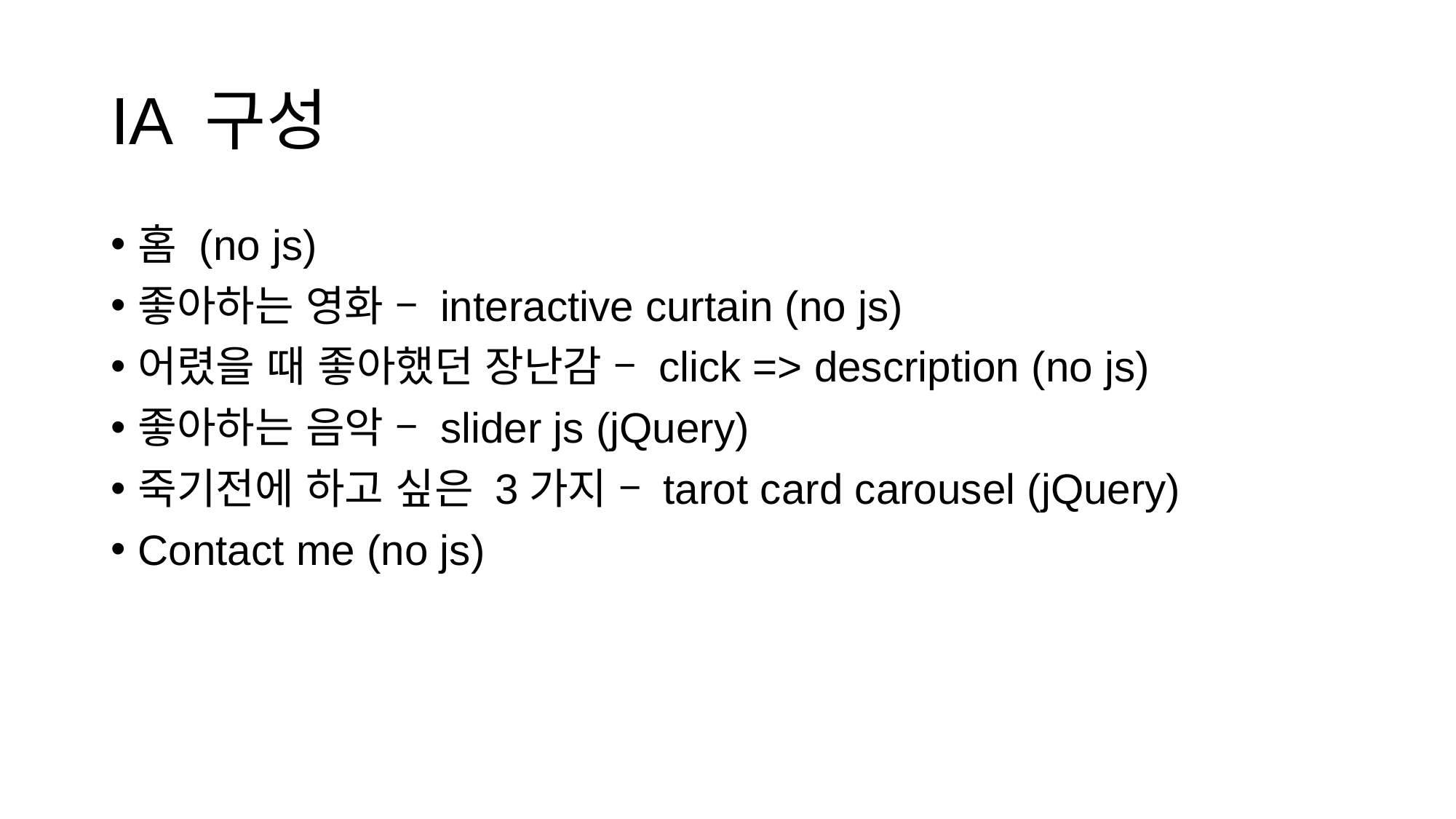

# IA 구성
홈 (no js)
좋아하는 영화 – interactive curtain (no js)
어렸을 때 좋아했던 장난감 – click => description (no js)
좋아하는 음악 – slider js (jQuery)
죽기전에 하고 싶은 3가지 – tarot card carousel (jQuery)
Contact me (no js)